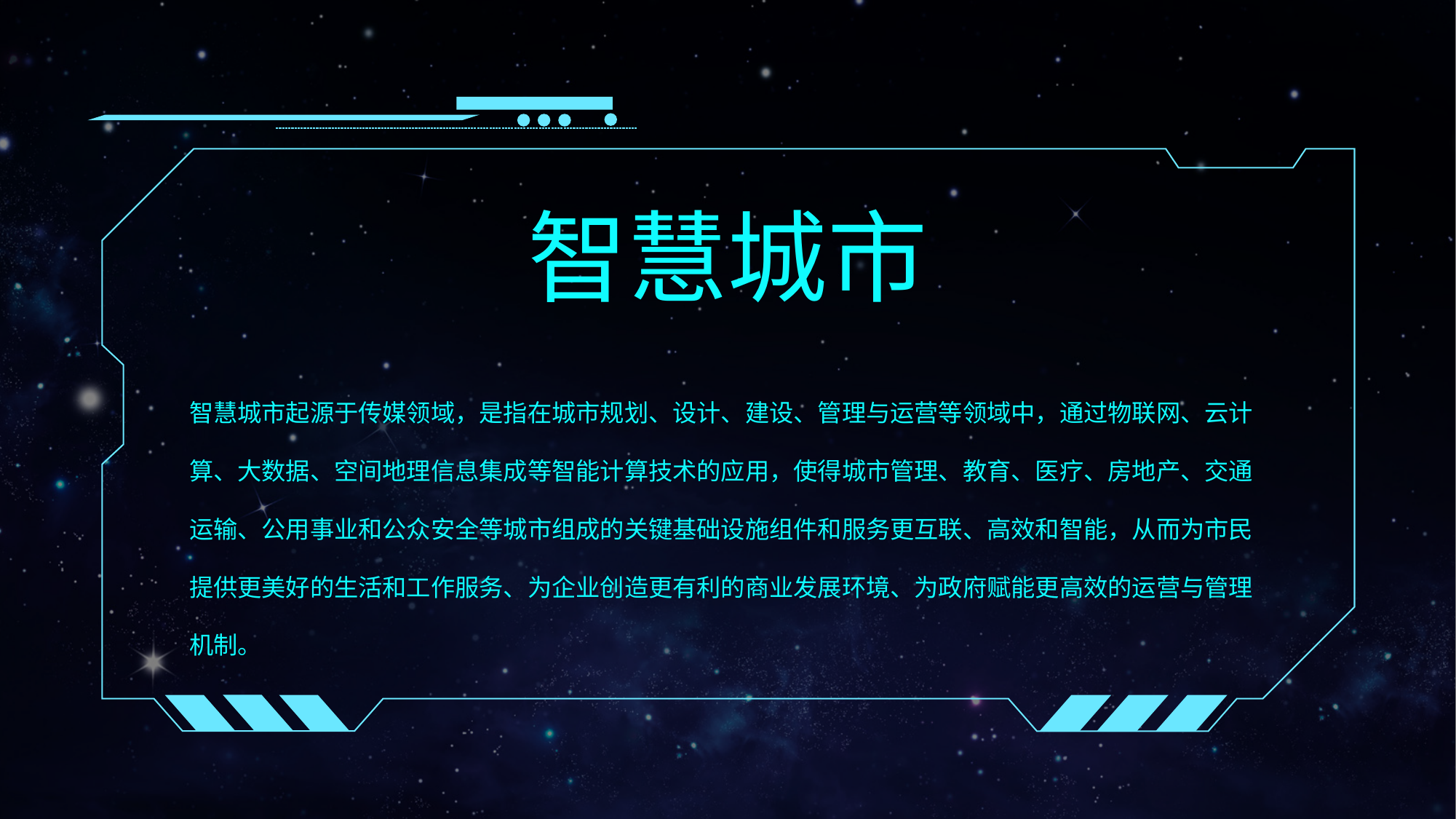

智慧城市
智慧城市起源于传媒领域，是指在城市规划、设计、建设、管理与运营等领域中，通过物联网、云计算、大数据、空间地理信息集成等智能计算技术的应用，使得城市管理、教育、医疗、房地产、交通运输、公用事业和公众安全等城市组成的关键基础设施组件和服务更互联、高效和智能，从而为市民提供更美好的生活和工作服务、为企业创造更有利的商业发展环境、为政府赋能更高效的运营与管理机制。